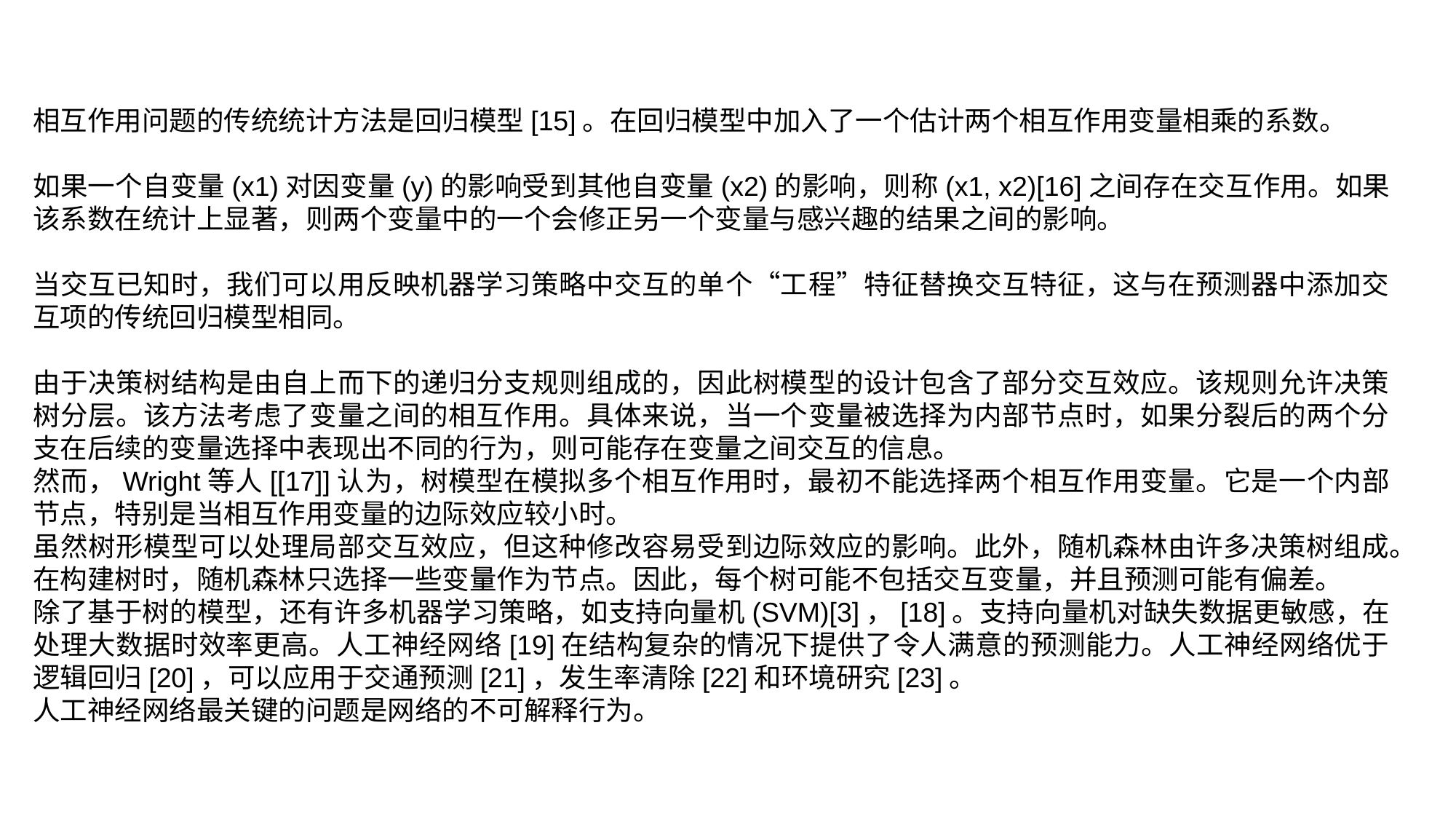

相互作用问题的传统统计方法是回归模型[15]。在回归模型中加入了一个估计两个相互作用变量相乘的系数。

如果一个自变量(x1)对因变量(y)的影响受到其他自变量(x2)的影响，则称(x1, x2)[16]之间存在交互作用。如果该系数在统计上显著，则两个变量中的一个会修正另一个变量与感兴趣的结果之间的影响。

当交互已知时，我们可以用反映机器学习策略中交互的单个“工程”特征替换交互特征，这与在预测器中添加交互项的传统回归模型相同。

由于决策树结构是由自上而下的递归分支规则组成的，因此树模型的设计包含了部分交互效应。该规则允许决策树分层。该方法考虑了变量之间的相互作用。具体来说，当一个变量被选择为内部节点时，如果分裂后的两个分支在后续的变量选择中表现出不同的行为，则可能存在变量之间交互的信息。
然而，Wright等人[[17]]认为，树模型在模拟多个相互作用时，最初不能选择两个相互作用变量。它是一个内部节点，特别是当相互作用变量的边际效应较小时。
虽然树形模型可以处理局部交互效应，但这种修改容易受到边际效应的影响。此外，随机森林由许多决策树组成。在构建树时，随机森林只选择一些变量作为节点。因此，每个树可能不包括交互变量，并且预测可能有偏差。
除了基于树的模型，还有许多机器学习策略，如支持向量机(SVM)[3]，[18]。支持向量机对缺失数据更敏感，在处理大数据时效率更高。人工神经网络[19]在结构复杂的情况下提供了令人满意的预测能力。人工神经网络优于逻辑回归[20]，可以应用于交通预测[21]，发生率清除[22]和环境研究[23]。
人工神经网络最关键的问题是网络的不可解释行为。